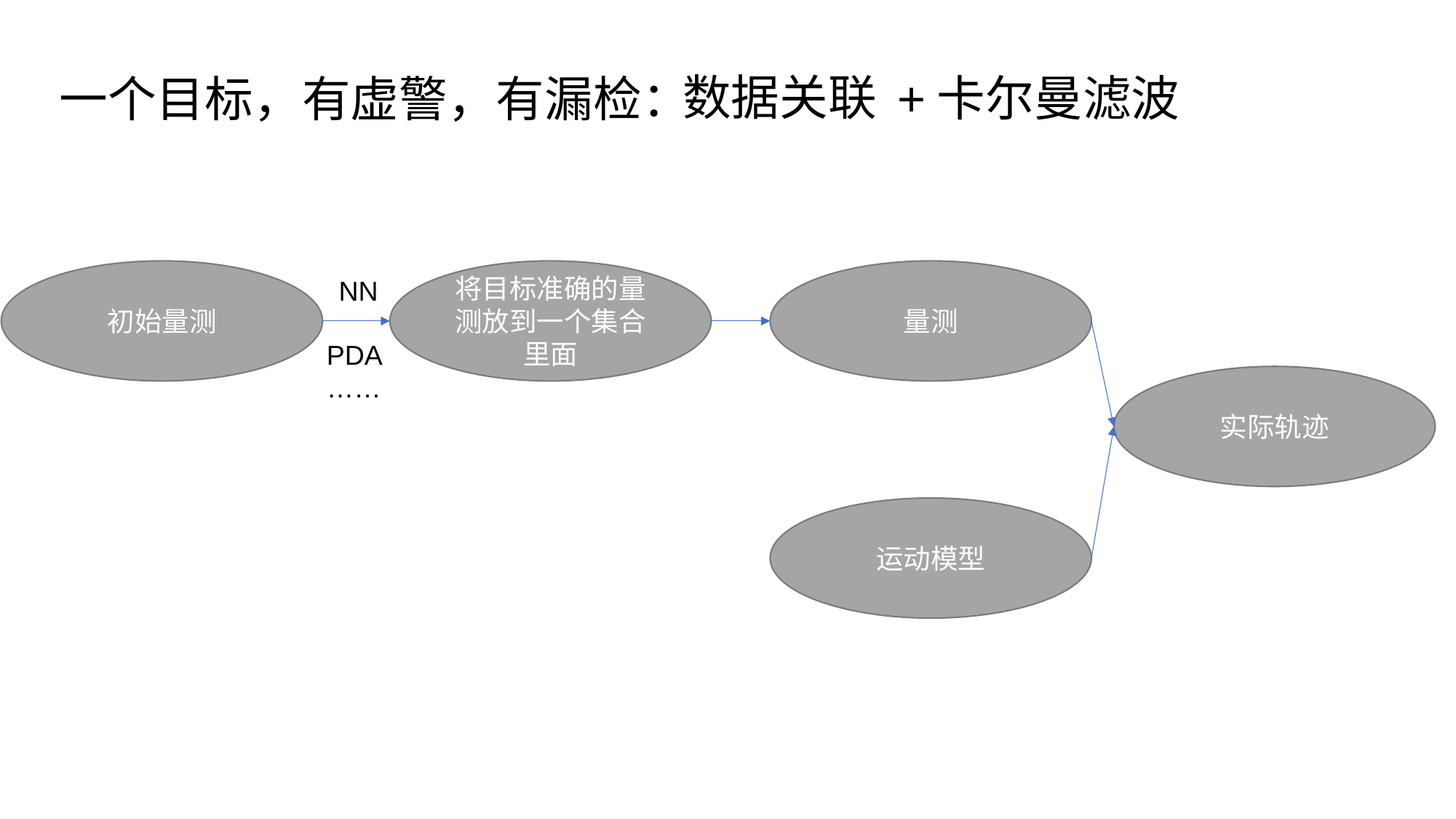

数据关联
+卡尔曼滤波
一个目标，有虚警，有漏检：
初始量测
将目标准确的量测放到一个集合里面
量测
NN
PDA
……
实际轨迹
运动模型